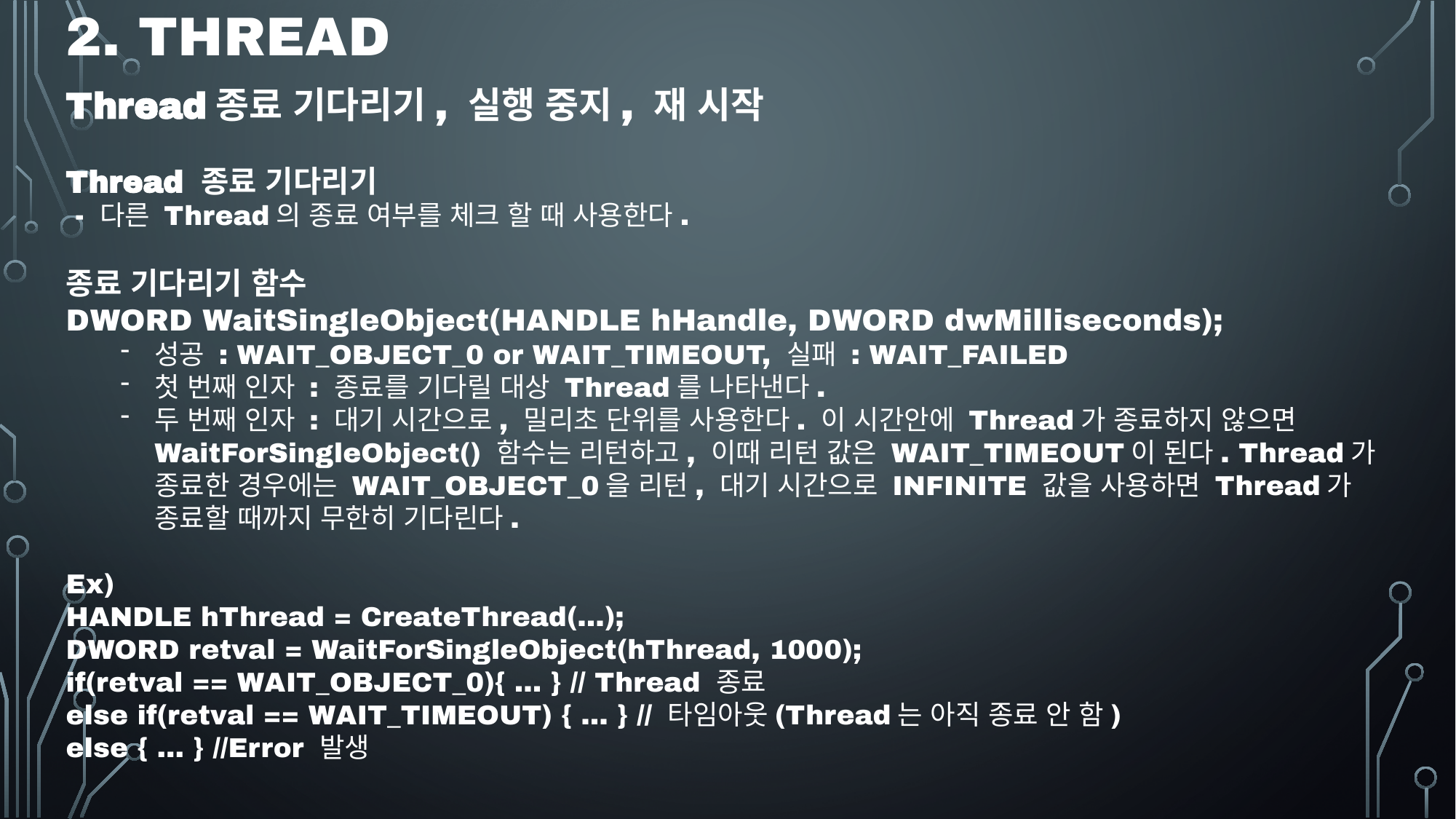

# 2. Thread
Thread종료 기다리기, 실행 중지, 재 시작

Thread 종료 기다리기
 - 다른 Thread의 종료 여부를 체크 할 때 사용한다.

종료 기다리기 함수
DWORD WaitSingleObject(HANDLE hHandle, DWORD dwMilliseconds);
성공 : WAIT_OBJECT_0 or WAIT_TIMEOUT, 실패 : WAIT_FAILED
첫 번째 인자 : 종료를 기다릴 대상 Thread를 나타낸다.
두 번째 인자 : 대기 시간으로, 밀리초 단위를 사용한다. 이 시간안에 Thread가 종료하지 않으면 WaitForSingleObject() 함수는 리턴하고, 이때 리턴 값은 WAIT_TIMEOUT이 된다. Thread가 종료한 경우에는 WAIT_OBJECT_0을 리턴, 대기 시간으로 INFINITE 값을 사용하면 Thread가 종료할 때까지 무한히 기다린다.

Ex)
HANDLE hThread = CreateThread(…);
DWORD retval = WaitForSingleObject(hThread, 1000);
if(retval == WAIT_OBJECT_0){ … } // Thread 종료
else if(retval == WAIT_TIMEOUT) { … } // 타임아웃(Thread는 아직 종료 안 함)
else { … } //Error 발생